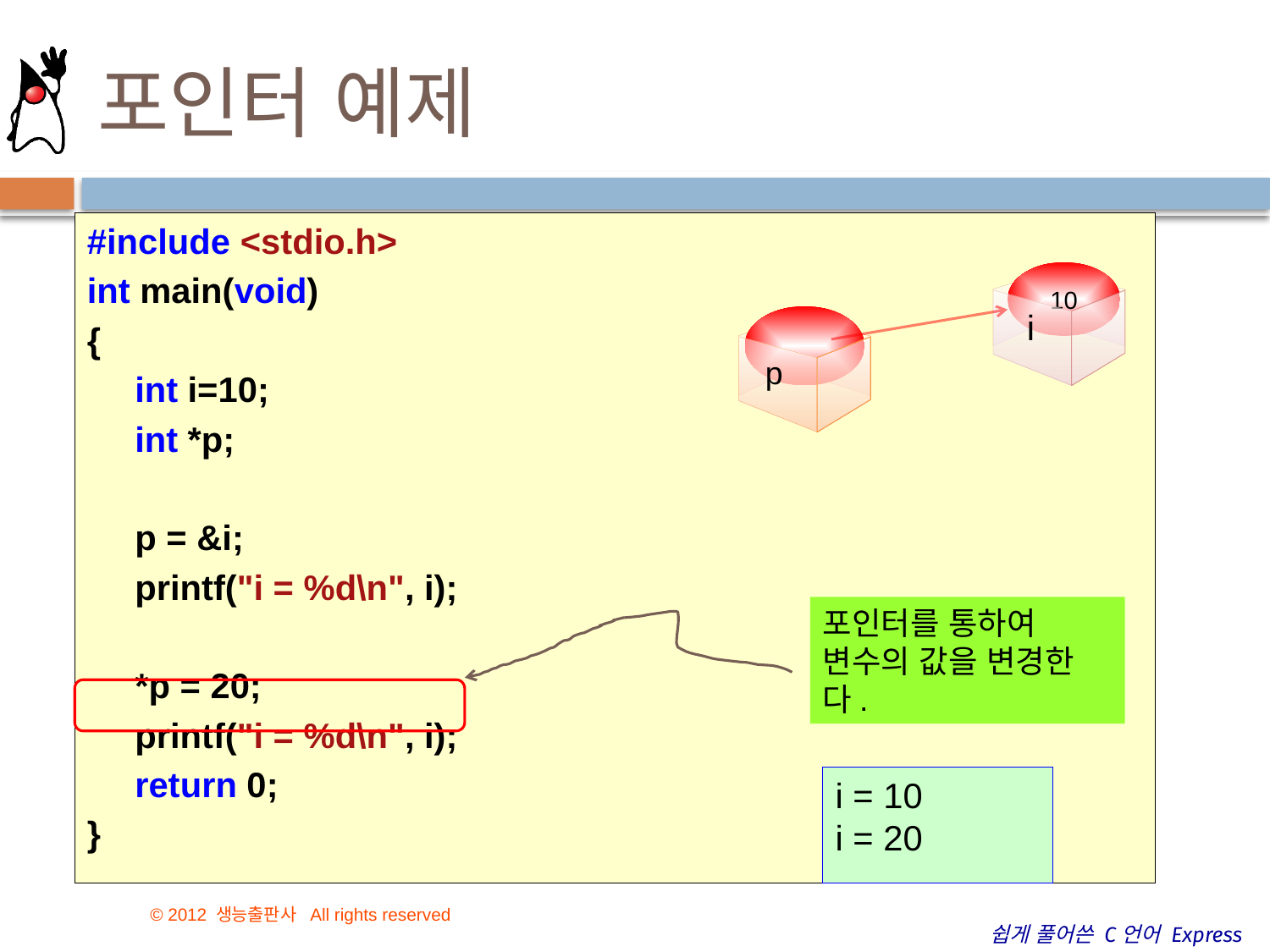

# 포인터 예제
#include <stdio.h>
int main(void)
{
	int i=10;
	int *p;

	p = &i;
	printf("i = %d\n", i);

	*p = 20;
	printf("i = %d\n", i);
	return 0;
}
10

i

p

포인터를 통하여 변수의 값을 변경한다.

i = 10
i = 20